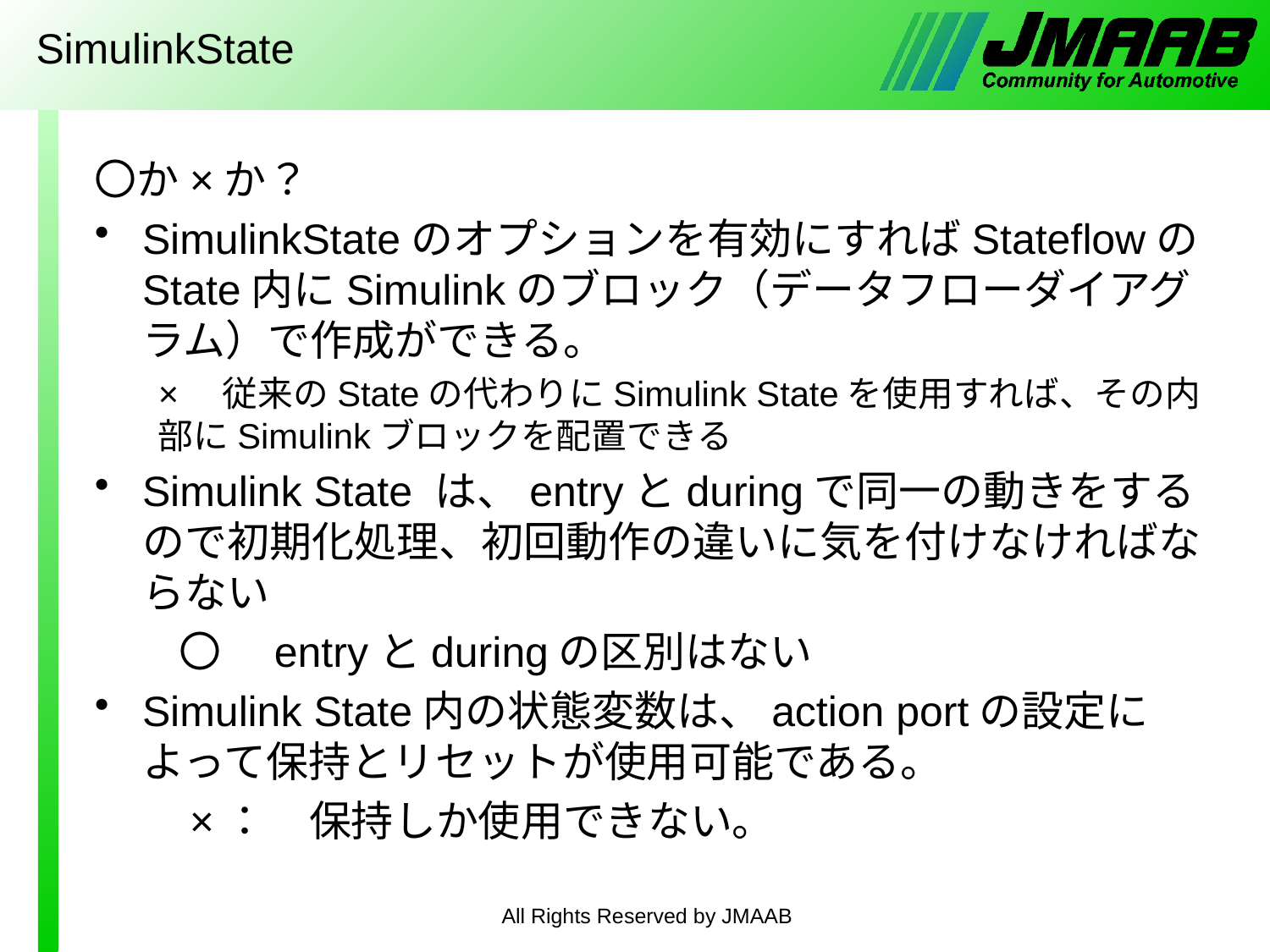

# SimulinkState
〇か×か？
SimulinkStateのオプションを有効にすればStateflowのState内にSimulinkのブロック（データフローダイアグラム）で作成ができる。
×　従来のStateの代わりにSimulink Stateを使用すれば、その内部にSimulinkブロックを配置できる
Simulink State は、entryとduringで同一の動きをするので初期化処理、初回動作の違いに気を付けなければならない
　　〇　entryとduringの区別はない
Simulink State内の状態変数は、action portの設定によって保持とリセットが使用可能である。
　　×：　保持しか使用できない。